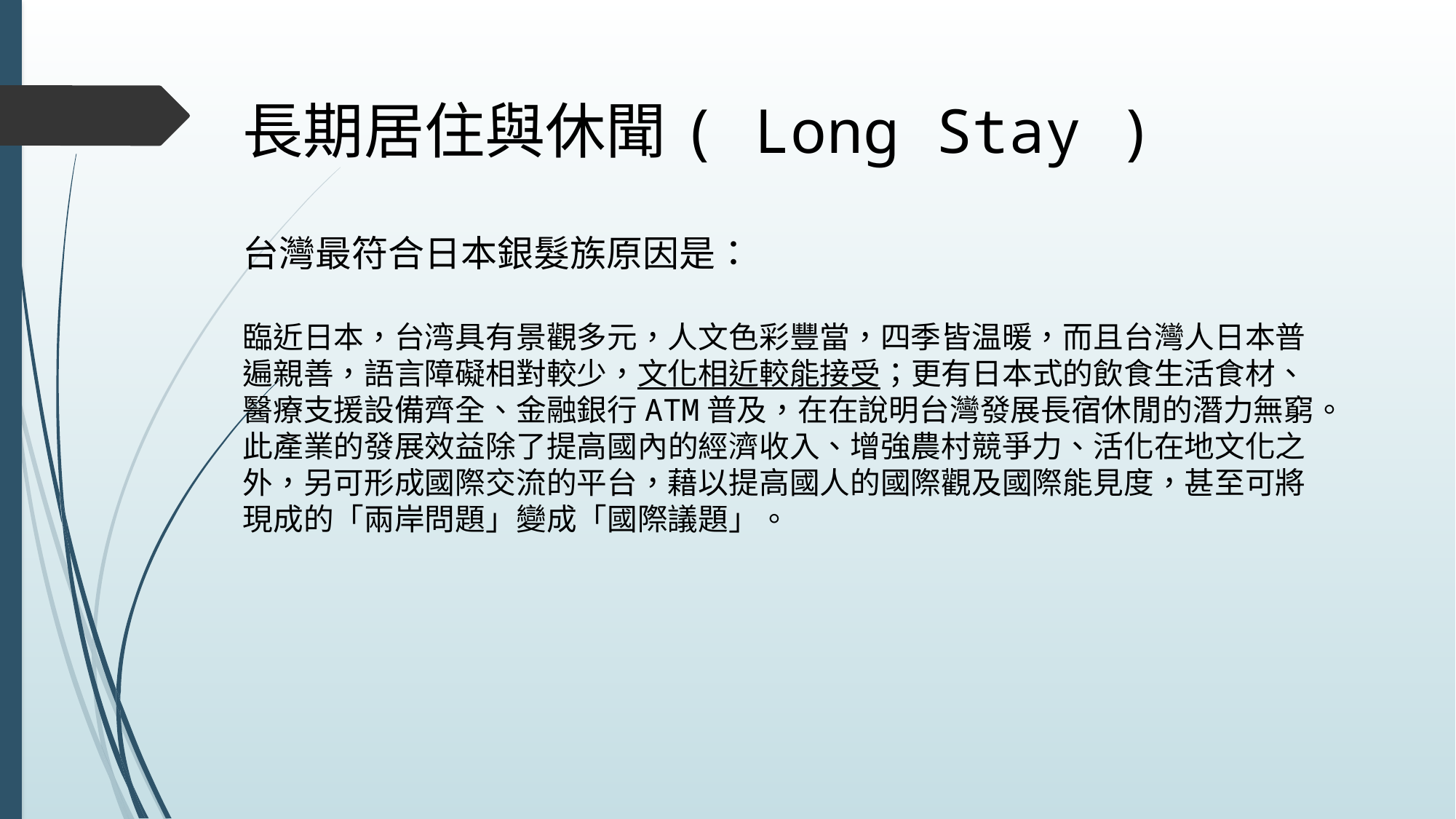

長期居住與休聞( Long Stay )

台灣最符合日本銀髮族原因是：

臨近日本，台湾具有景觀多元，人文色彩豐當，四季皆温暖，而且台灣人日本普遍親善，語言障礙相對較少，文化相近較能接受；更有日本式的飲食生活食材、醫療支援設備齊全、金融銀行ATM普及，在在說明台灣發展長宿休閒的潛力無窮。此產業的發展效益除了提高國內的經濟收入、增強農村競爭力、活化在地文化之外，另可形成國際交流的平台，藉以提高國人的國際觀及國際能見度，甚至可將現成的「兩岸問題」變成「國際議題」。